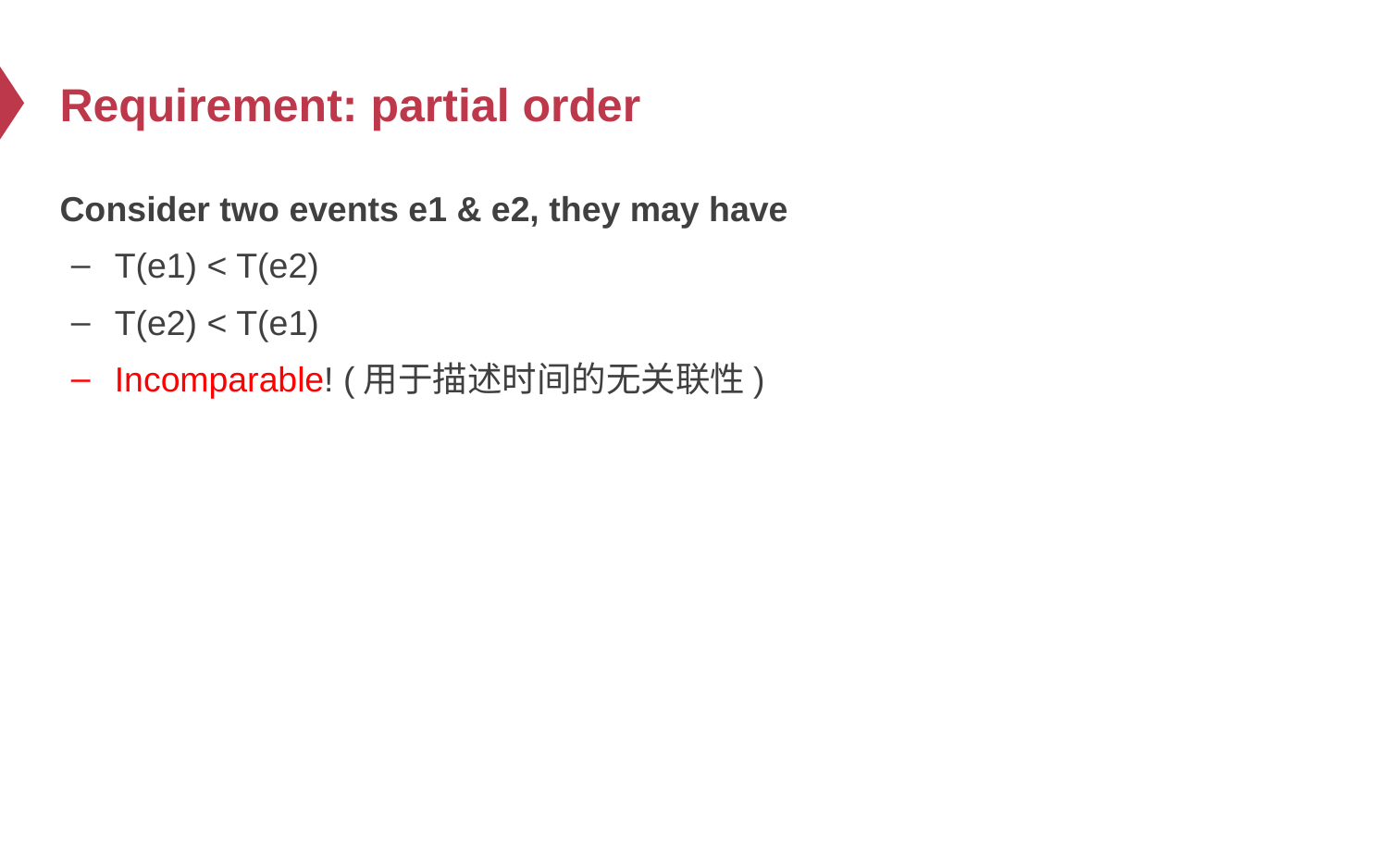

# Requirement: partial order
Consider two events e1 & e2, they may have
T(e1) < T(e2)
T(e2) < T(e1)
Incomparable! (用于描述时间的无关联性)
59